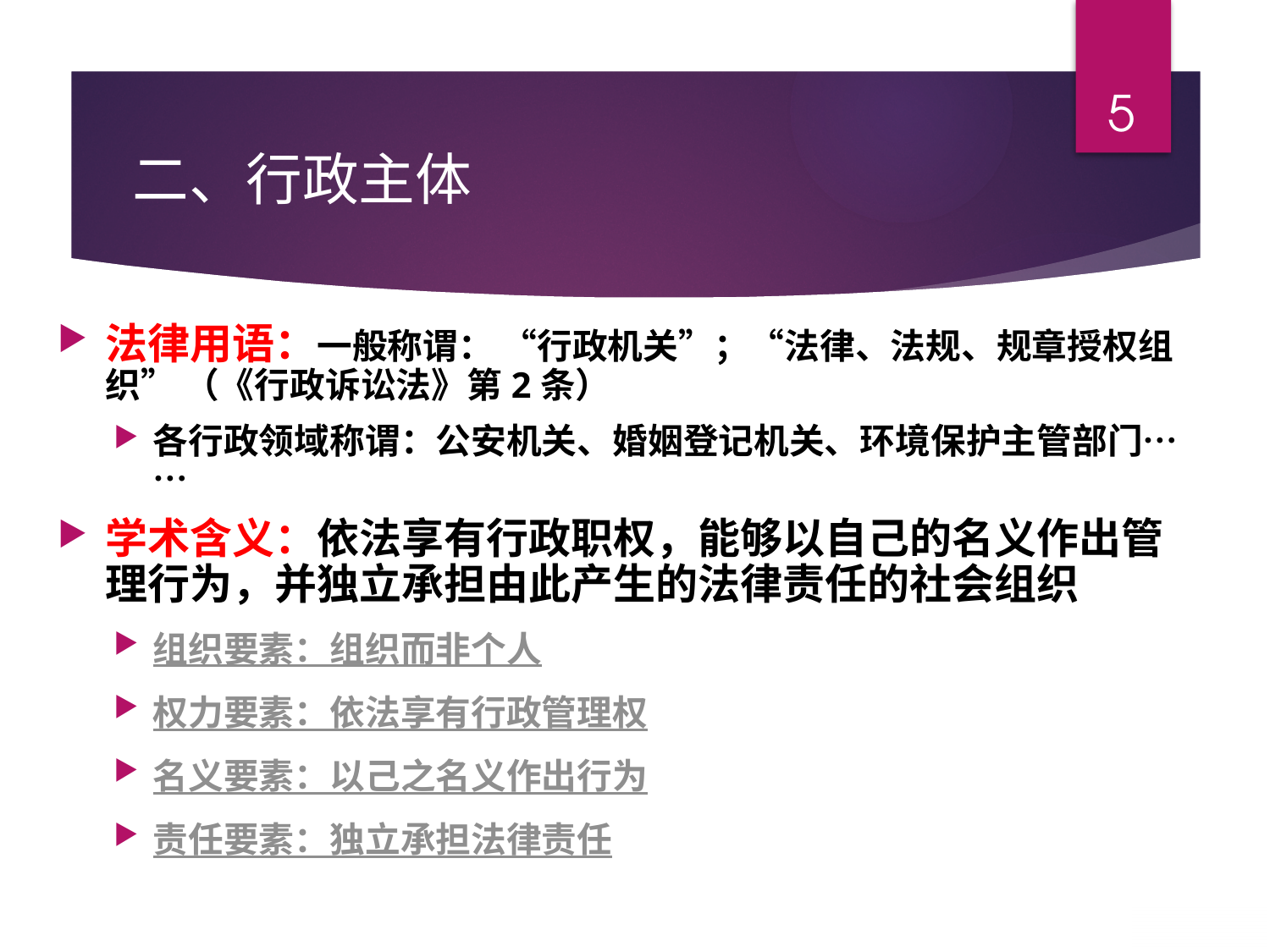

5
# 二、行政主体
法律用语：一般称谓： “行政机关”；“法律、法规、规章授权组织” （《行政诉讼法》第2条）
各行政领域称谓：公安机关、婚姻登记机关、环境保护主管部门……
学术含义：依法享有行政职权，能够以自己的名义作出管理行为，并独立承担由此产生的法律责任的社会组织
组织要素：组织而非个人
权力要素：依法享有行政管理权
名义要素：以己之名义作出行为
责任要素：独立承担法律责任